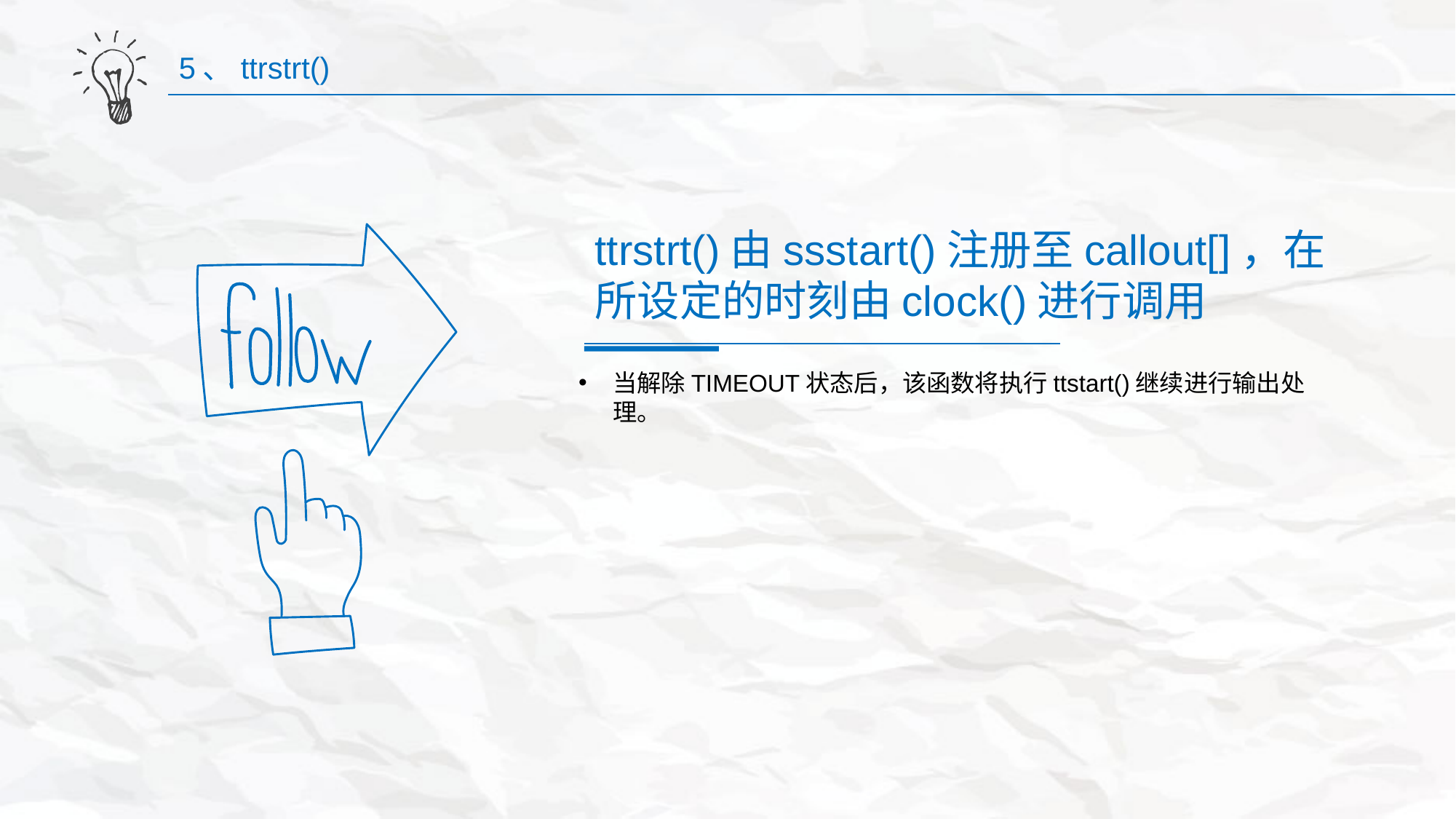

5、ttrstrt()
ttrstrt()由ssstart()注册至callout[]，在所设定的时刻由clock()进行调用
当解除TIMEOUT状态后，该函数将执行ttstart()继续进行输出处理。